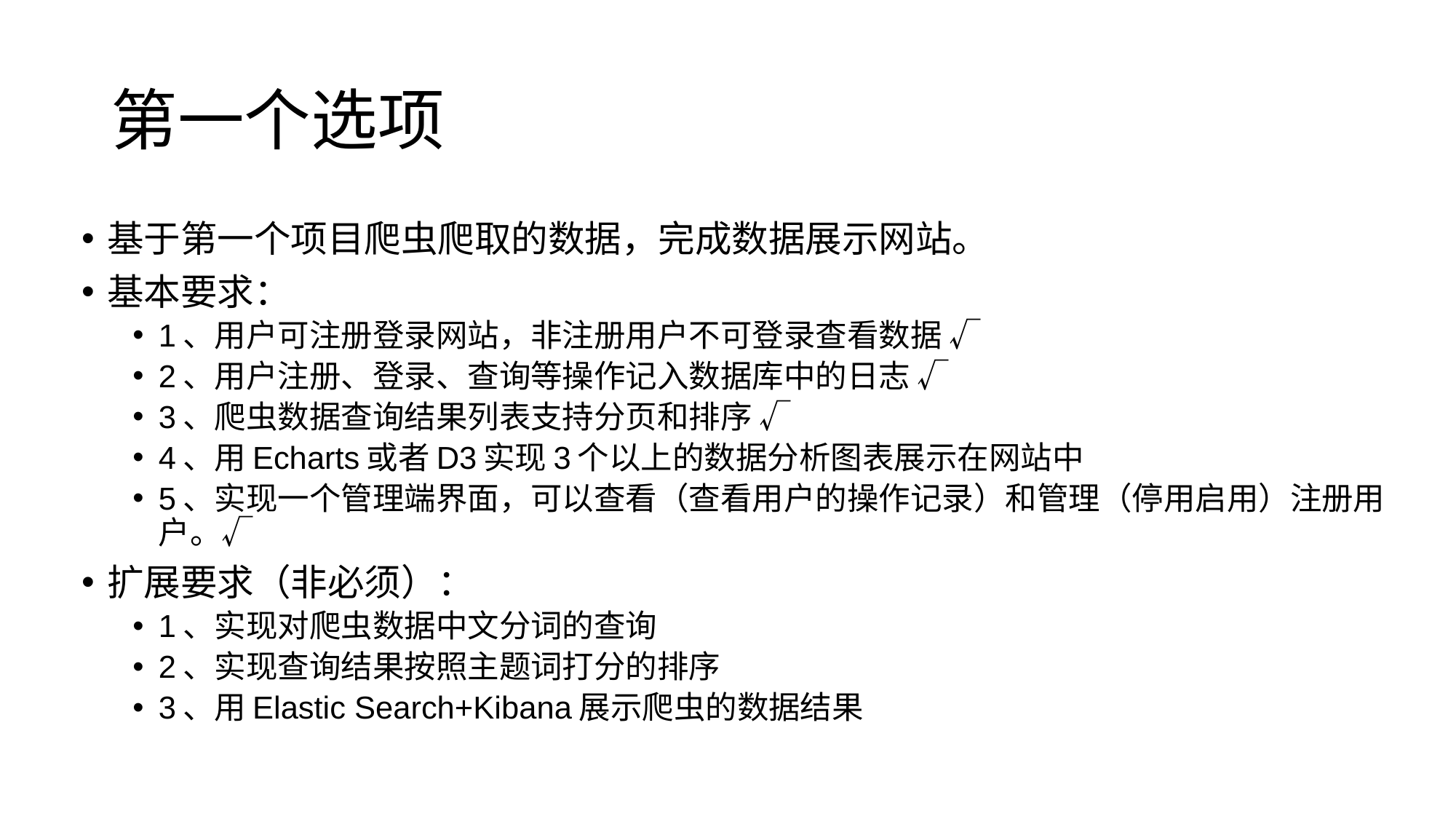

# 第一个选项
基于第一个项目爬虫爬取的数据，完成数据展示网站。
基本要求：
1、用户可注册登录网站，非注册用户不可登录查看数据 √
2、用户注册、登录、查询等操作记入数据库中的日志 √
3、爬虫数据查询结果列表支持分页和排序 √
4、用Echarts或者D3实现3个以上的数据分析图表展示在网站中
5、实现一个管理端界面，可以查看（查看用户的操作记录）和管理（停用启用）注册用户。√
扩展要求（非必须）：
1、实现对爬虫数据中文分词的查询
2、实现查询结果按照主题词打分的排序
3、用Elastic Search+Kibana展示爬虫的数据结果